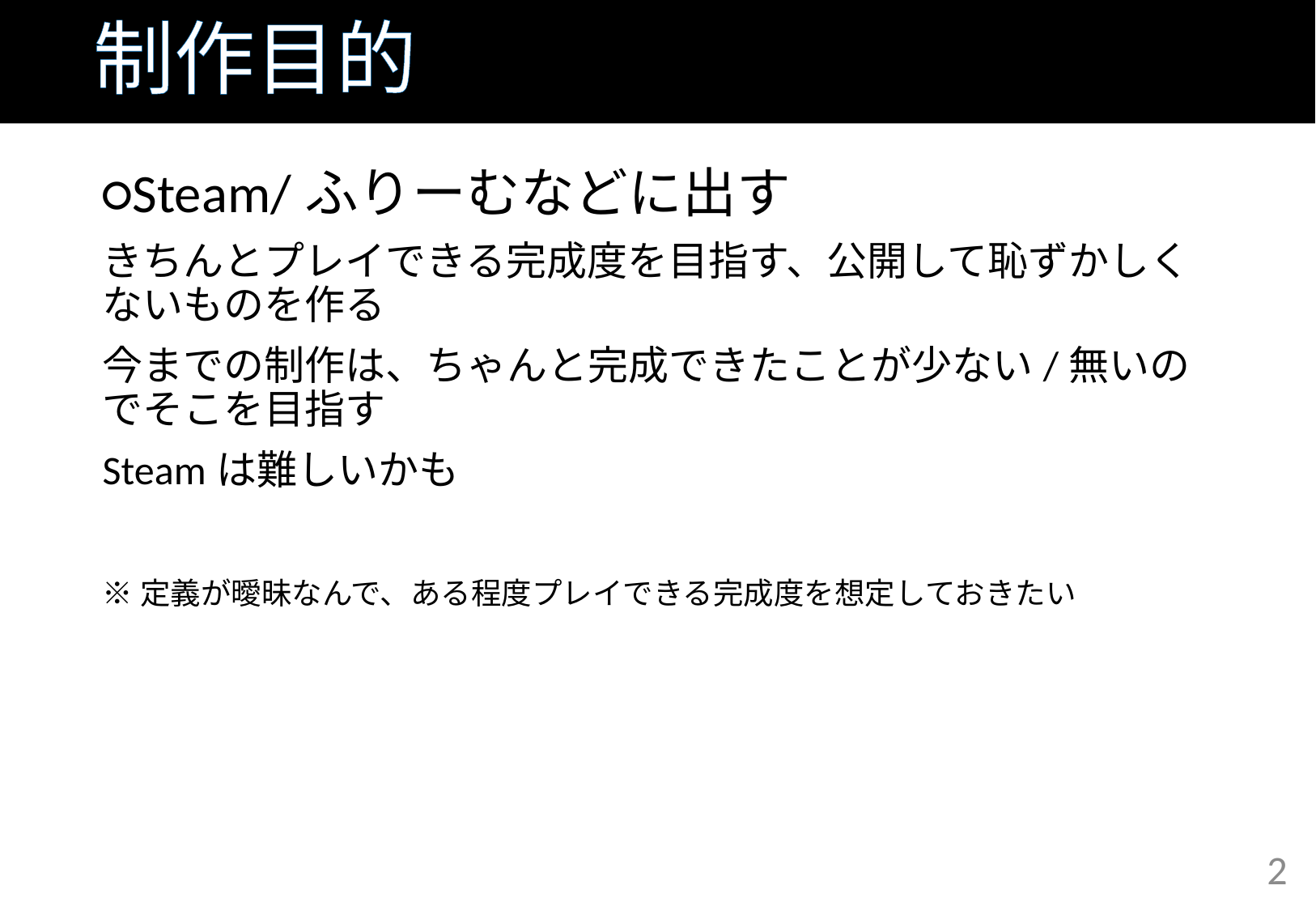

# 制作目的
○Steam/ふりーむなどに出す
きちんとプレイできる完成度を目指す、公開して恥ずかしくないものを作る
今までの制作は、ちゃんと完成できたことが少ない/無いのでそこを目指す
Steamは難しいかも

※定義が曖昧なんで、ある程度プレイできる完成度を想定しておきたい
2